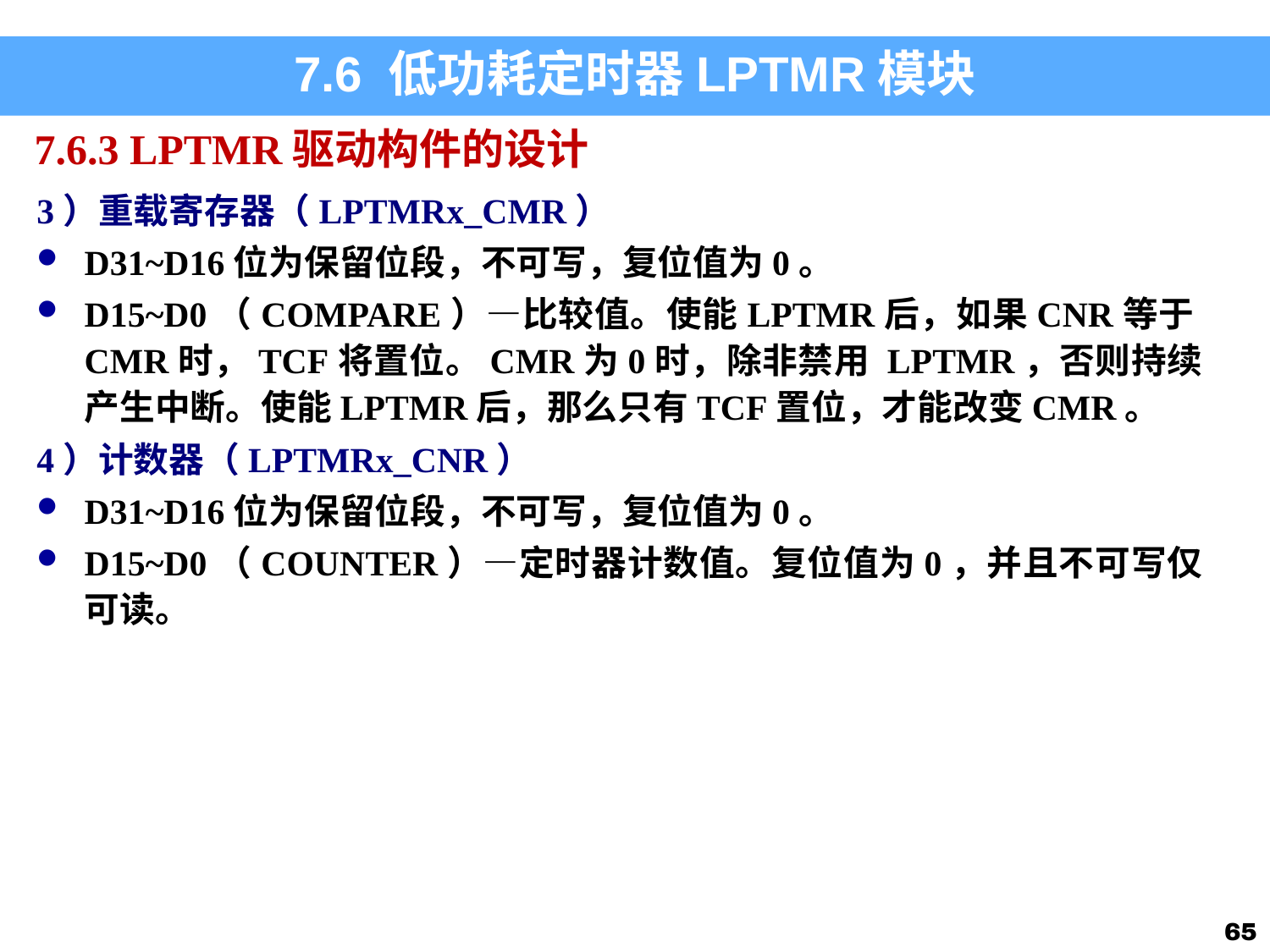

7.6 低功耗定时器LPTMR模块
7.6.3 LPTMR驱动构件的设计
3）重载寄存器（LPTMRx_CMR）
D31~D16位为保留位段，不可写，复位值为0。
D15~D0（COMPARE）—比较值。使能LPTMR后，如果CNR等于CMR时，TCF将置位。CMR为0时，除非禁用 LPTMR，否则持续产生中断。使能LPTMR后，那么只有TCF置位，才能改变CMR。
4）计数器（LPTMRx_CNR）
D31~D16位为保留位段，不可写，复位值为0。
D15~D0（COUNTER）—定时器计数值。复位值为0，并且不可写仅可读。
65